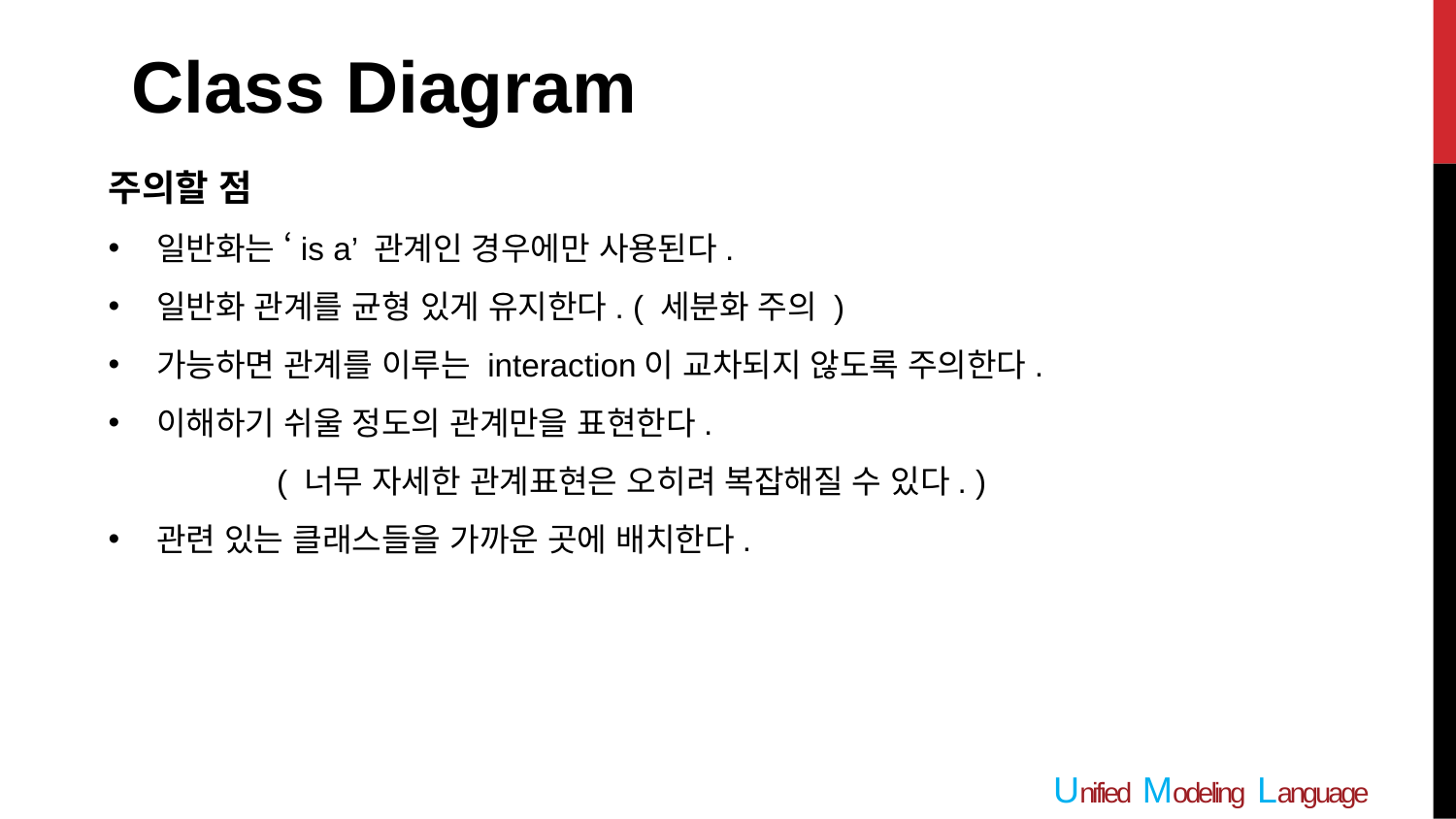

Class Diagram
주의할 점
   일반화는 ‘is a’ 관계인 경우에만 사용된다.
   일반화 관계를 균형 있게 유지한다. ( 세분화 주의 )
   가능하면 관계를 이루는 interaction이 교차되지 않도록 주의한다.
   이해하기 쉬울 정도의 관계만을 표현한다.
	 ( 너무 자세한 관계표현은 오히려 복잡해질 수 있다. )
   관련 있는 클래스들을 가까운 곳에 배치한다.